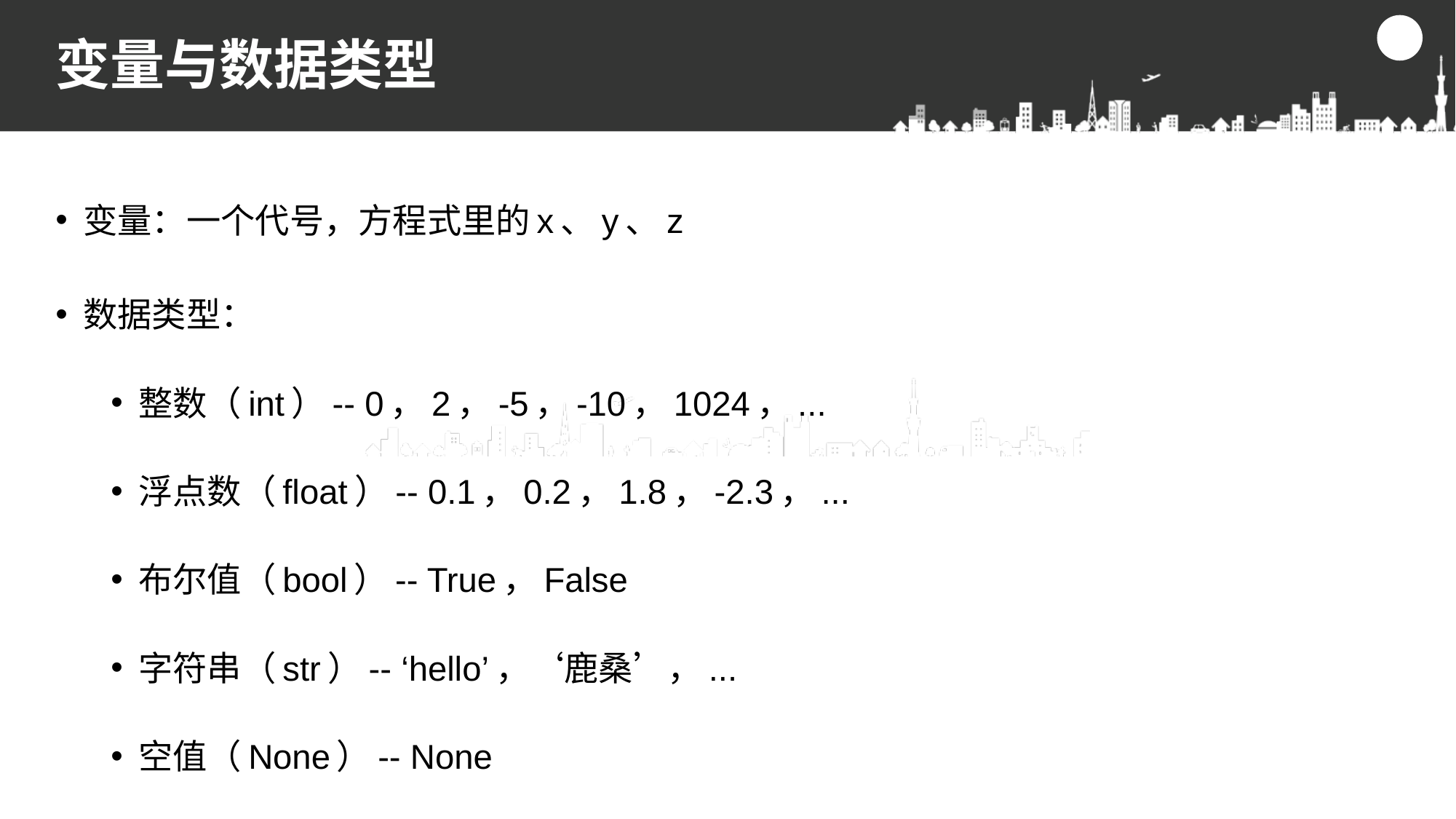

# 变量与数据类型
11
变量：一个代号，方程式里的x、y、z
数据类型：
整数（int）-- 0，2，-5，-10，1024，...
浮点数（float）-- 0.1，0.2，1.8，-2.3，...
布尔值（bool）-- True，False
字符串（str）-- ‘hello’，‘鹿桑’，...
空值（None）-- None